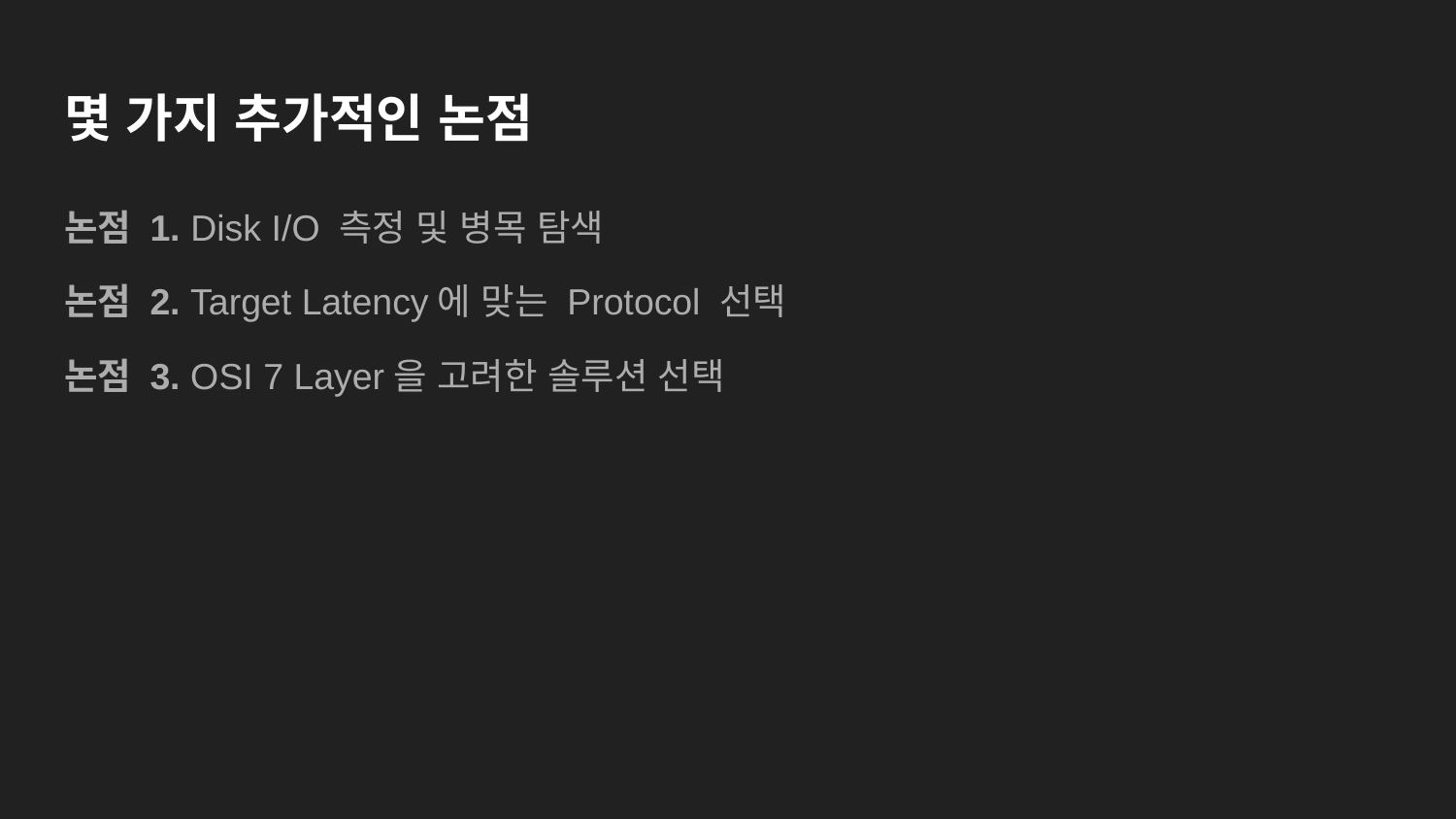

# 몇 가지 추가적인 논점
논점 1. Disk I/O 측정 및 병목 탐색
논점 2. Target Latency에 맞는 Protocol 선택
논점 3. OSI 7 Layer을 고려한 솔루션 선택